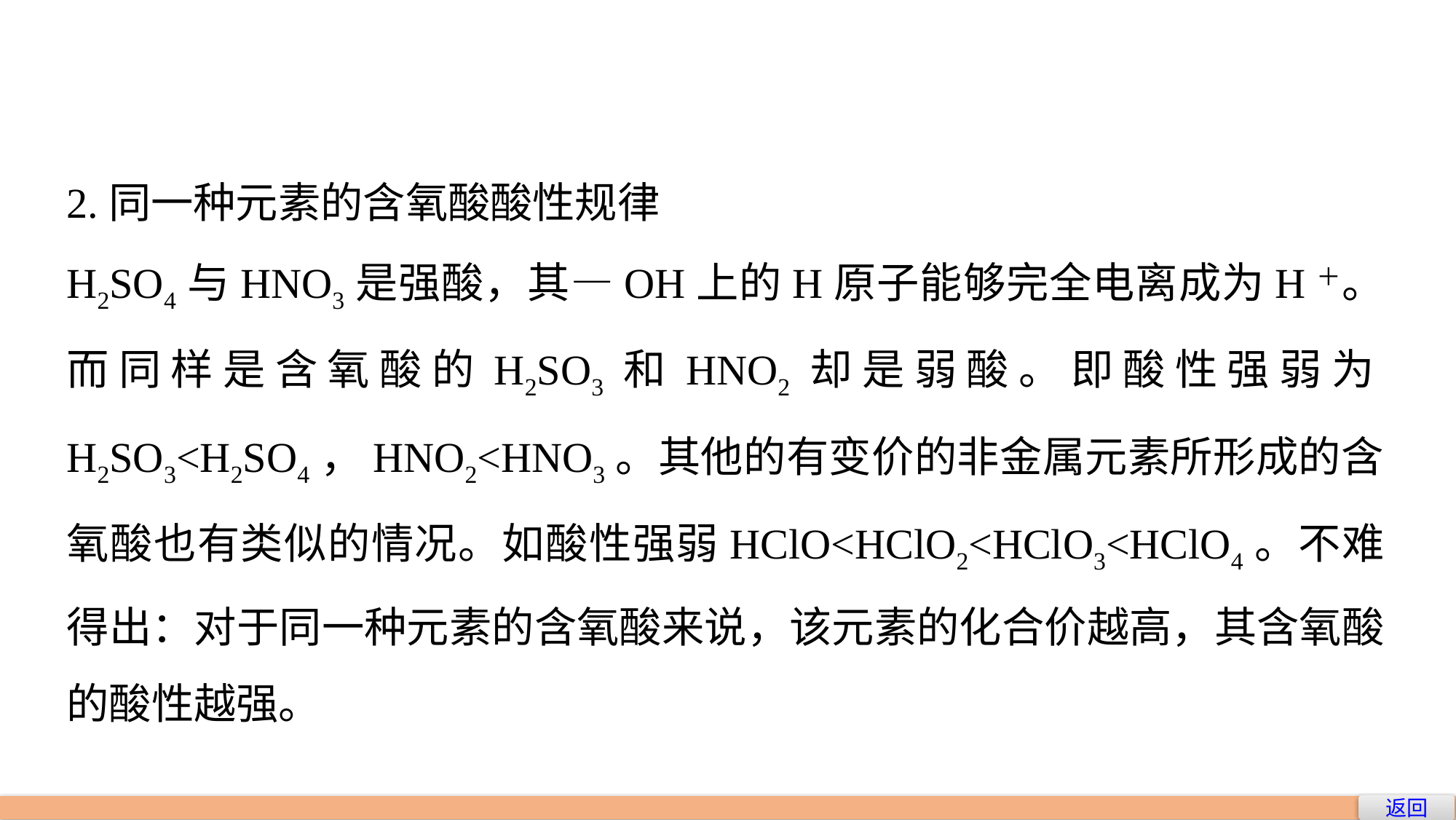

2.同一种元素的含氧酸酸性规律
H2SO4与HNO3是强酸，其—OH上的H原子能够完全电离成为H＋。而同样是含氧酸的H2SO3和HNO2却是弱酸。即酸性强弱为H2SO3<H2SO4，HNO2<HNO3。其他的有变价的非金属元素所形成的含氧酸也有类似的情况。如酸性强弱HClO<HClO2<HClO3<HClO4。不难得出：对于同一种元素的含氧酸来说，该元素的化合价越高，其含氧酸的酸性越强。
返回